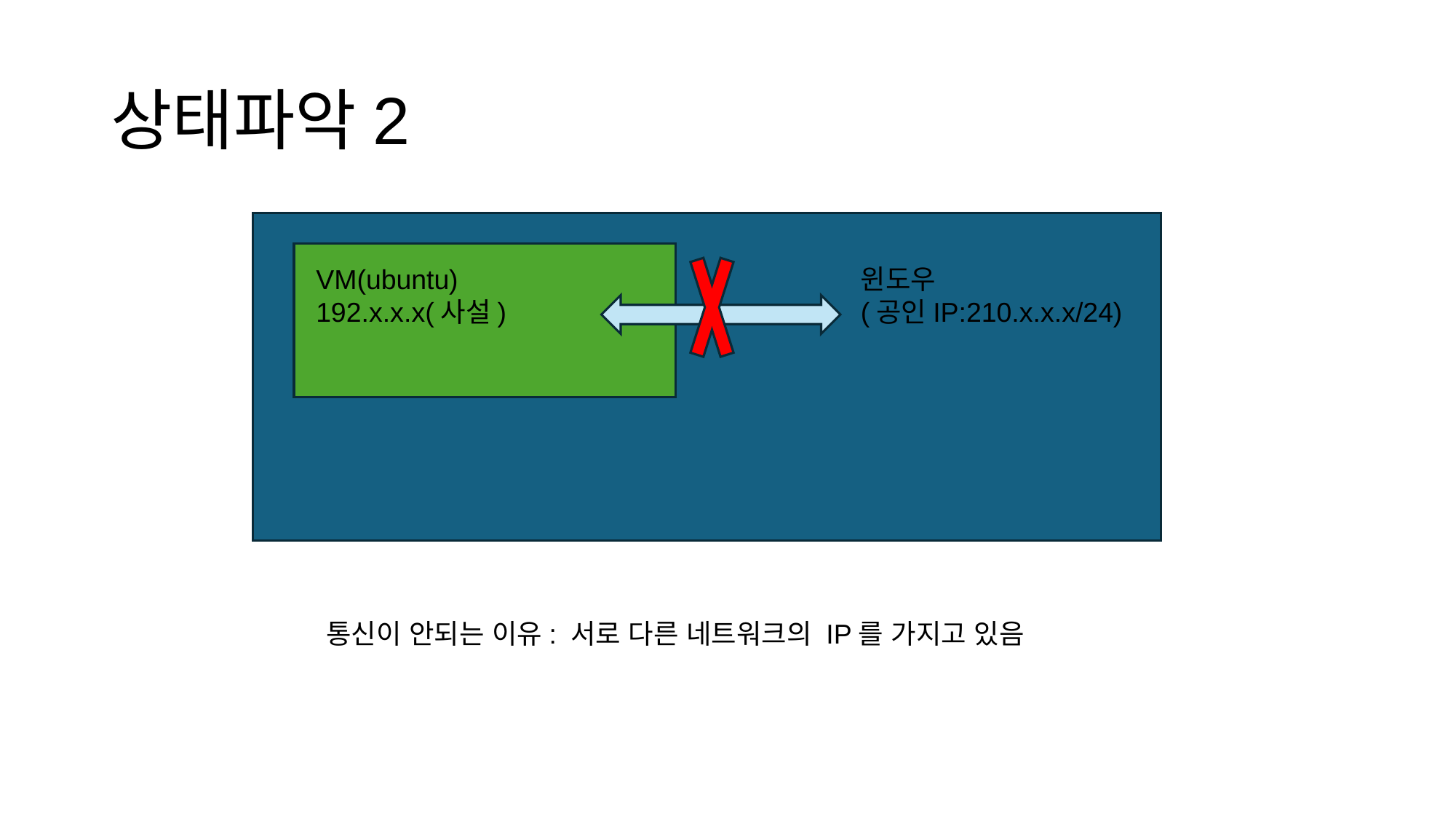

# 상태파악2

VM(ubuntu)
192.x.x.x(사설)
윈도우
(공인IP:210.x.x.x/24)

통신이 안되는 이유: 서로 다른 네트워크의 IP를 가지고 있음